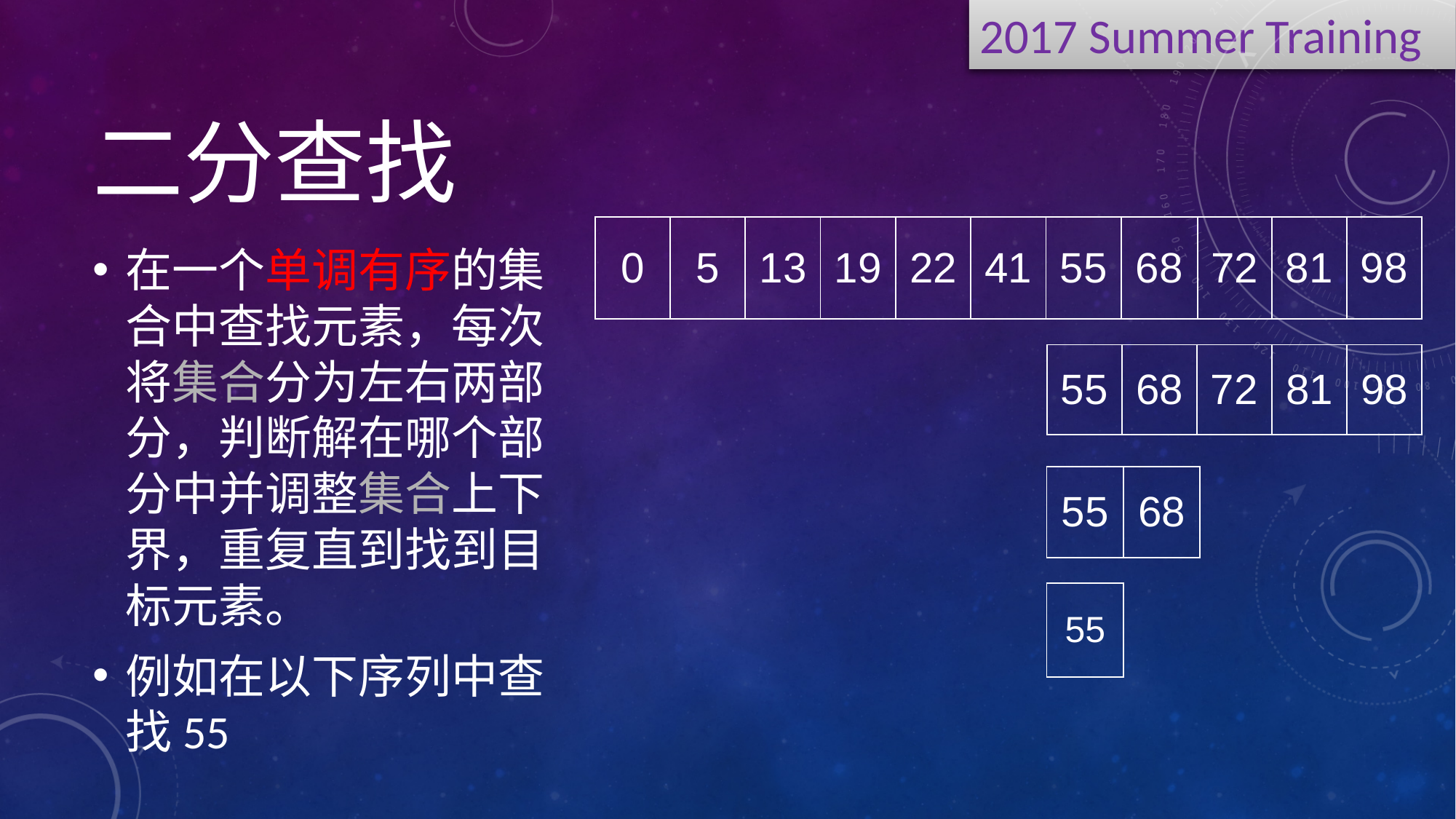

# 二分查找
在一个单调有序的集合中查找元素，每次将集合分为左右两部分，判断解在哪个部分中并调整集合上下界，重复直到找到目标元素。
例如在以下序列中查找55
| 0 | 5 | 13 | 19 | 22 | 41 | 55 | 68 | 72 | 81 | 98 |
| --- | --- | --- | --- | --- | --- | --- | --- | --- | --- | --- |
| 55 | 68 | 72 | 81 | 98 |
| --- | --- | --- | --- | --- |
| 55 | 68 |
| --- | --- |
| 55 |
| --- |